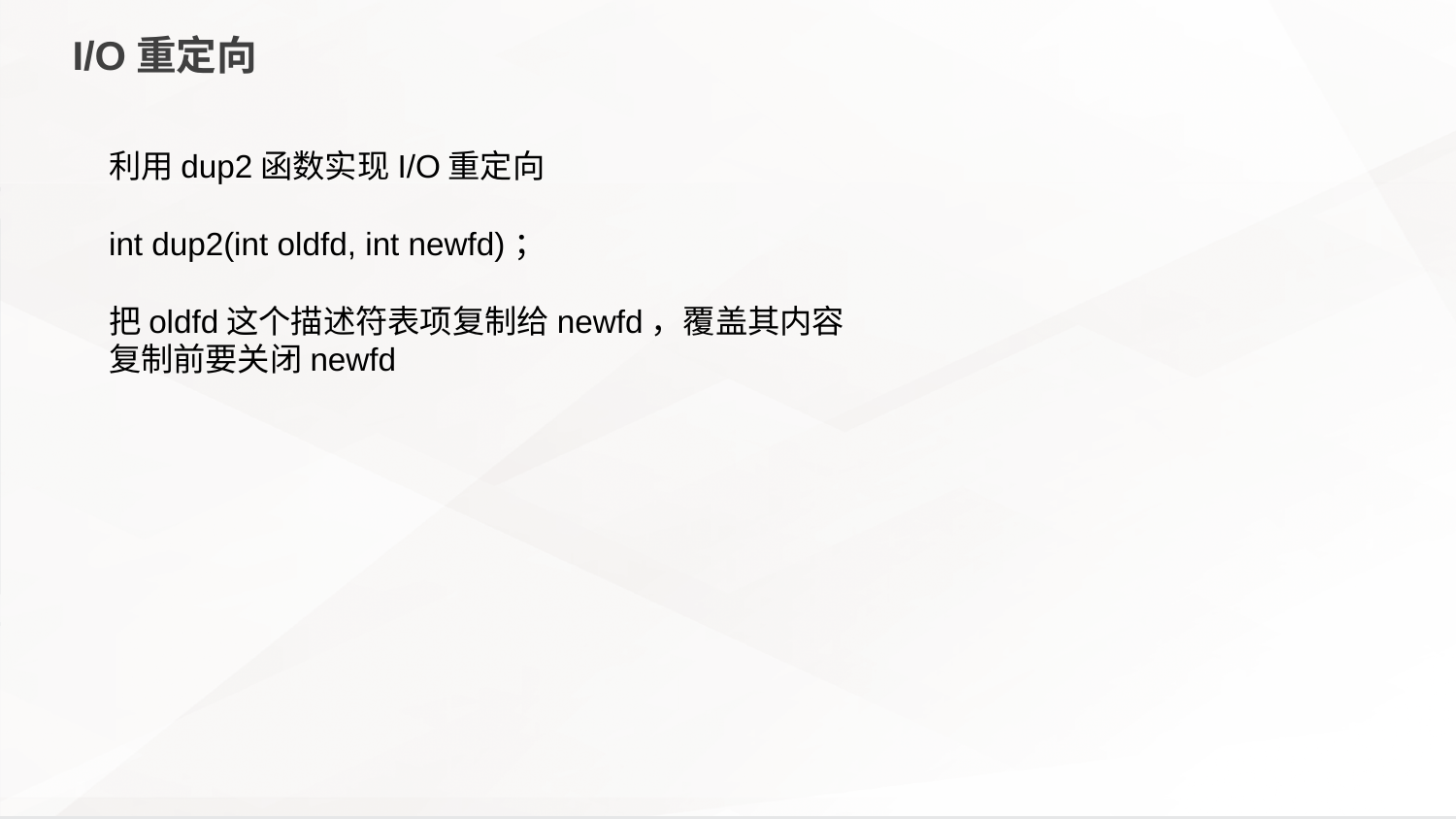

I/O重定向
利用dup2函数实现I/O重定向

int dup2(int oldfd, int newfd)；

把oldfd这个描述符表项复制给newfd，覆盖其内容
复制前要关闭newfd